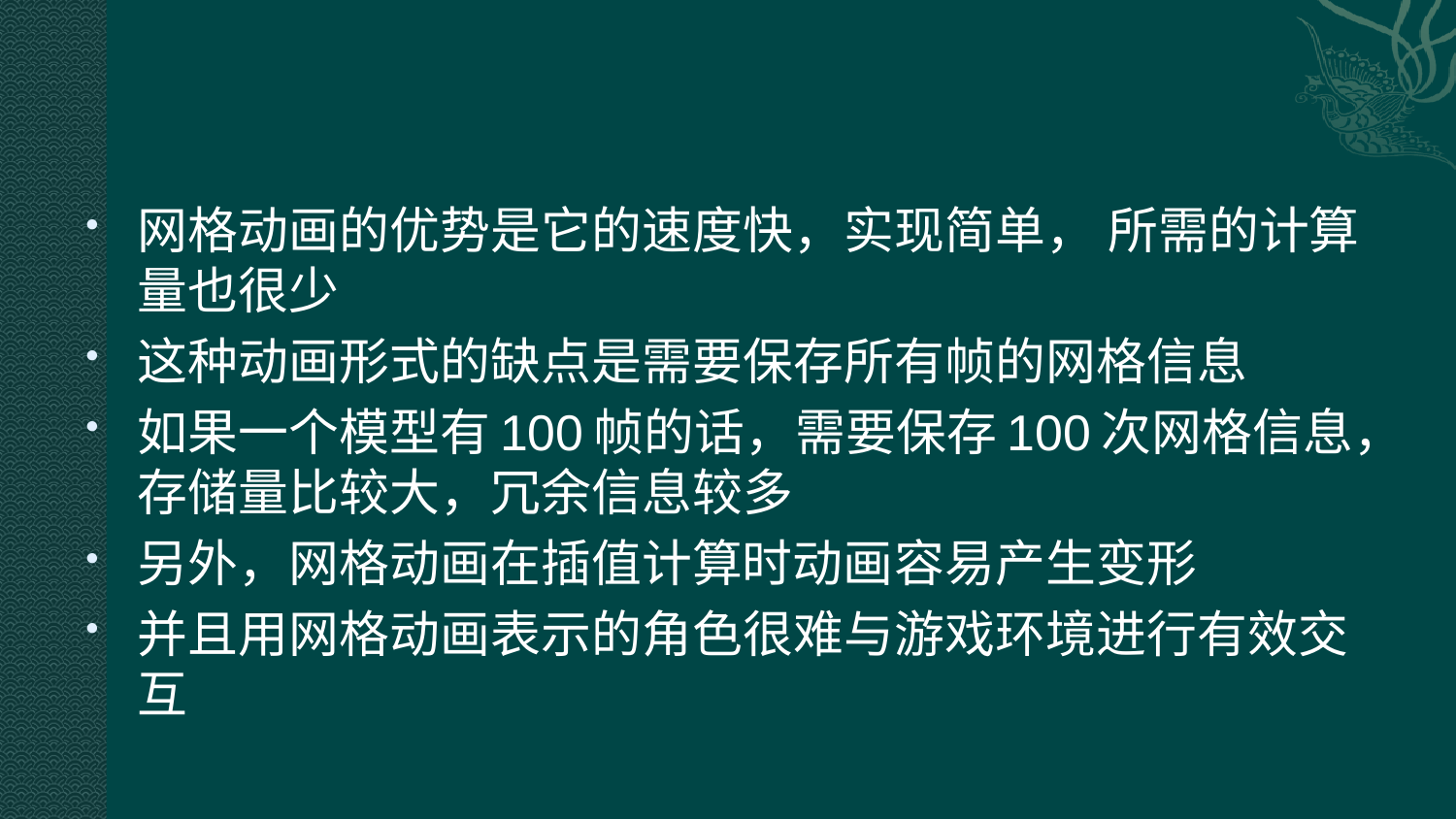

#
网格动画的优势是它的速度快，实现简单， 所需的计算量也很少
这种动画形式的缺点是需要保存所有帧的网格信息
如果一个模型有100帧的话，需要保存100次网格信息，存储量比较大，冗余信息较多
另外，网格动画在插值计算时动画容易产生变形
并且用网格动画表示的角色很难与游戏环境进行有效交互